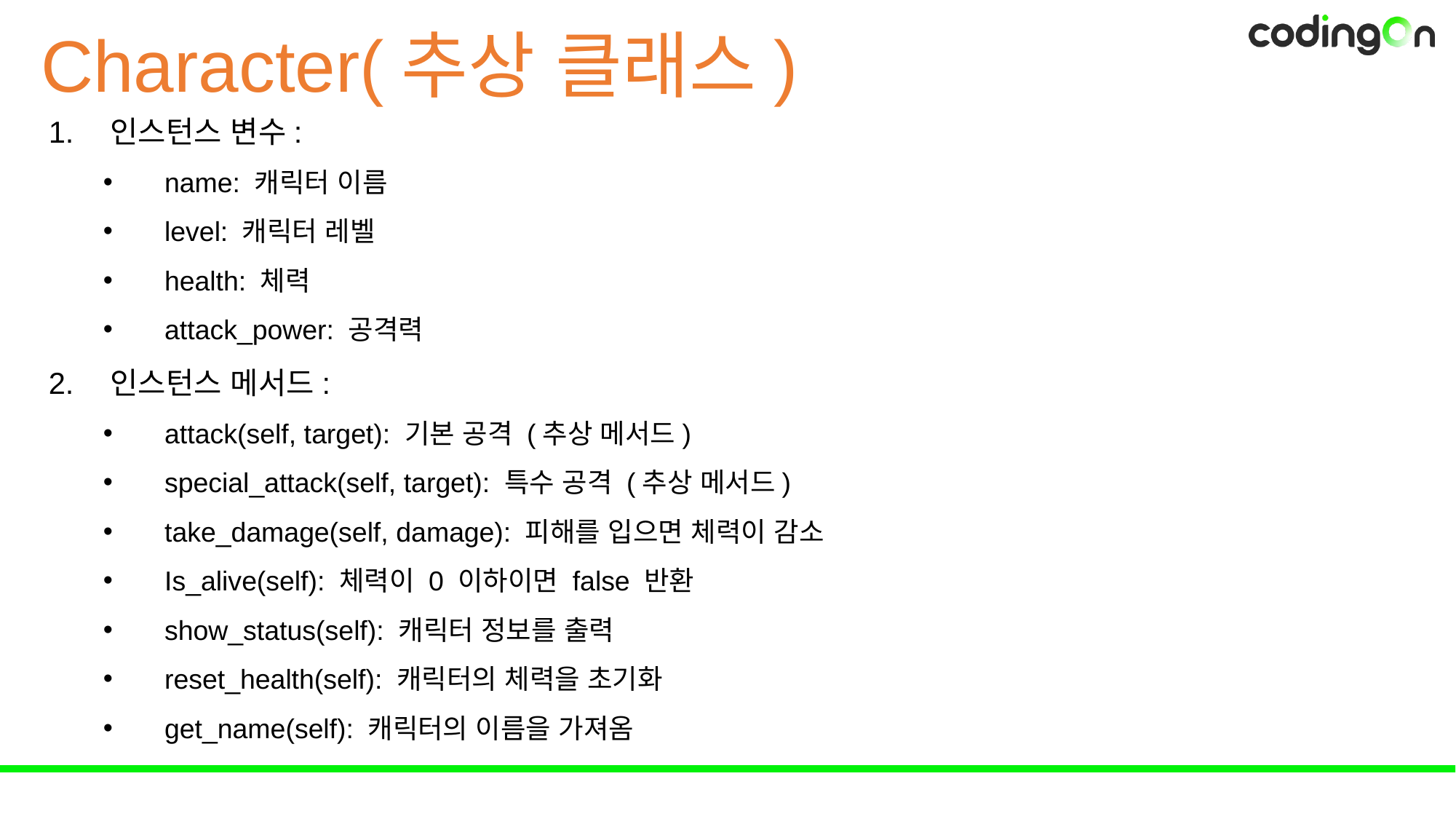

Character(추상 클래스)
인스턴스 변수:
name: 캐릭터 이름
level: 캐릭터 레벨
health: 체력
attack_power: 공격력
인스턴스 메서드:
attack(self, target): 기본 공격 (추상 메서드)
special_attack(self, target): 특수 공격 (추상 메서드)
take_damage(self, damage): 피해를 입으면 체력이 감소
Is_alive(self): 체력이 0 이하이면 false 반환
show_status(self): 캐릭터 정보를 출력
reset_health(self): 캐릭터의 체력을 초기화
get_name(self): 캐릭터의 이름을 가져옴